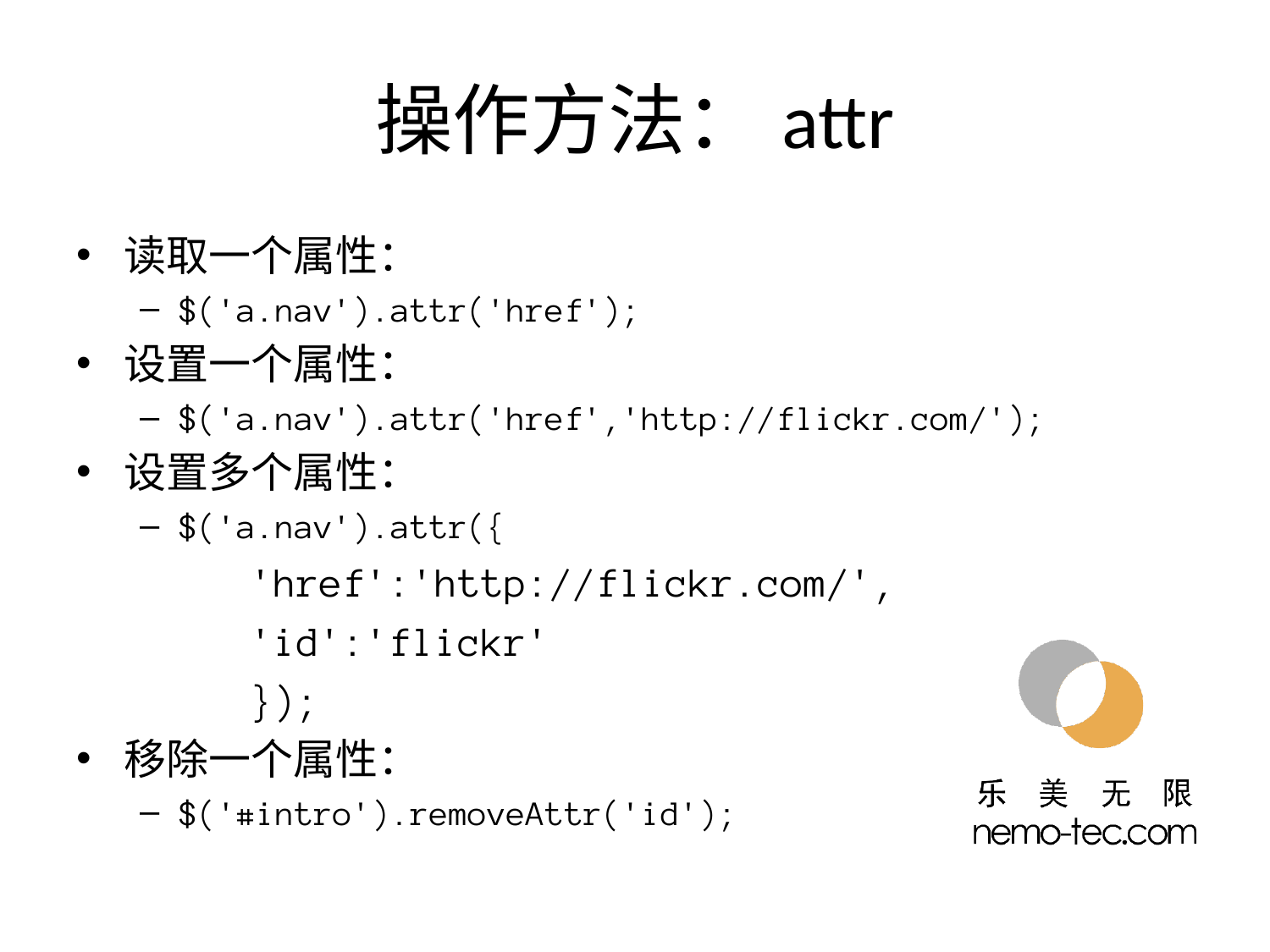

# 操作方法：attr
读取一个属性：
$('a.nav').attr('href');
设置一个属性：
$('a.nav').attr('href','http://flickr.com/');
设置多个属性：
$('a.nav').attr({
		'href':'http://flickr.com/',
		'id':'flickr'
		});
移除一个属性：
$('#intro').removeAttr('id');